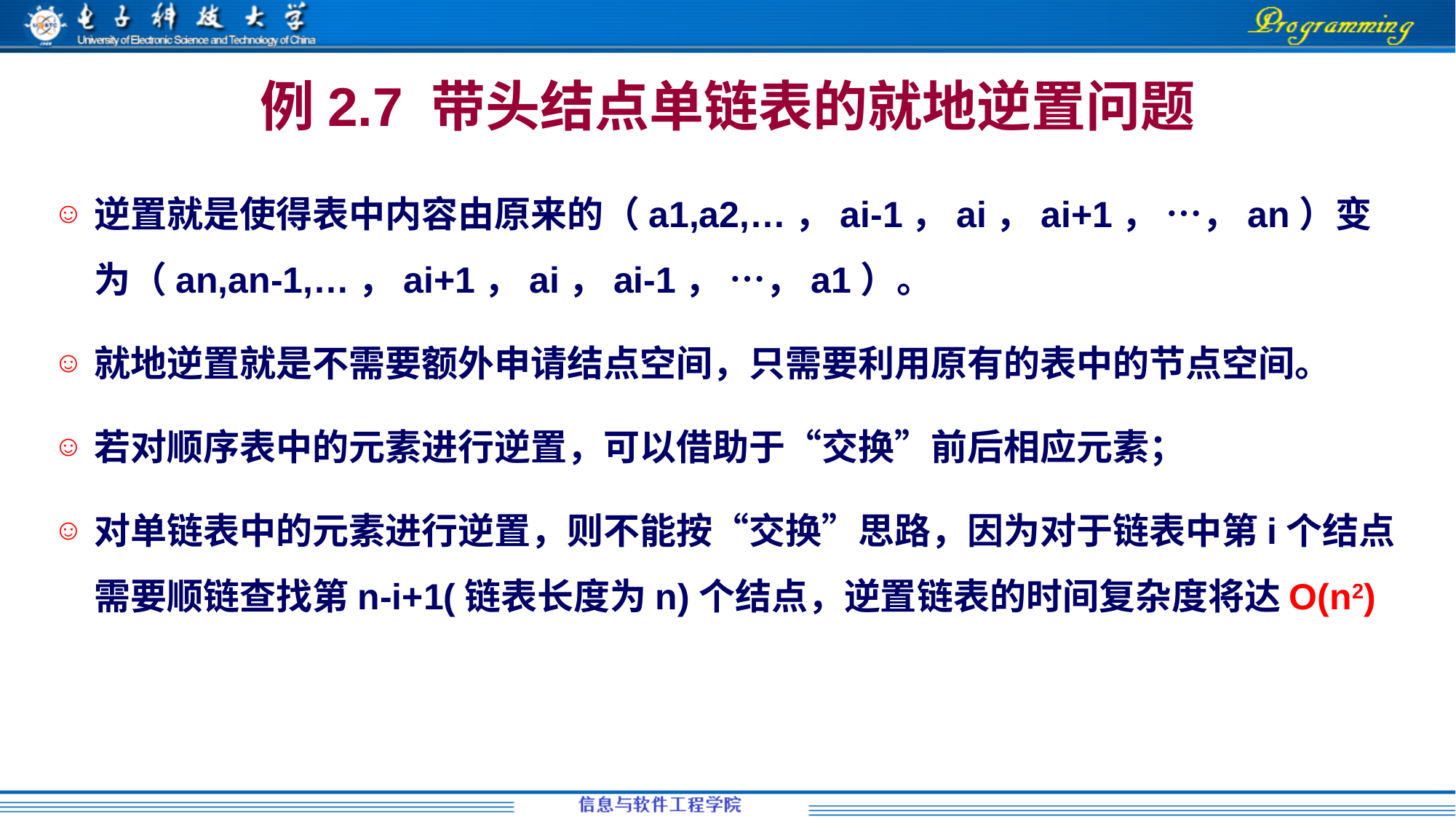

# 例2.7 带头结点单链表的就地逆置问题
逆置就是使得表中内容由原来的（a1,a2,…，ai-1，ai，ai+1， …，an）变为（an,an-1,…，ai+1，ai，ai-1， …，a1）。
就地逆置就是不需要额外申请结点空间，只需要利用原有的表中的节点空间。
若对顺序表中的元素进行逆置，可以借助于“交换”前后相应元素；
对单链表中的元素进行逆置，则不能按“交换”思路，因为对于链表中第i个结点需要顺链查找第n-i+1(链表长度为n)个结点，逆置链表的时间复杂度将达O(n2)